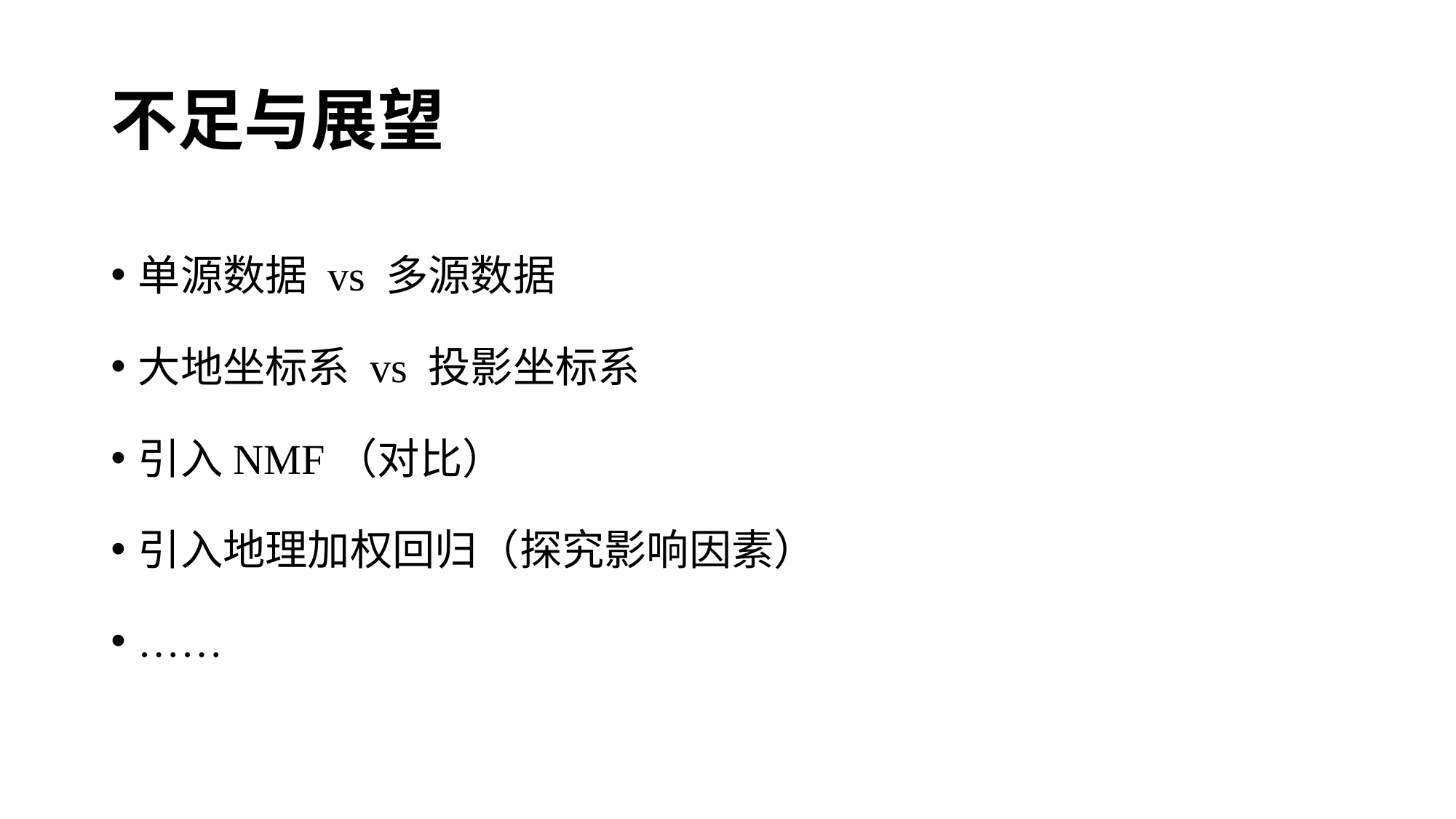

# 不足与展望
单源数据 vs 多源数据
大地坐标系 vs 投影坐标系
引入NMF（对比）
引入地理加权回归（探究影响因素）
……